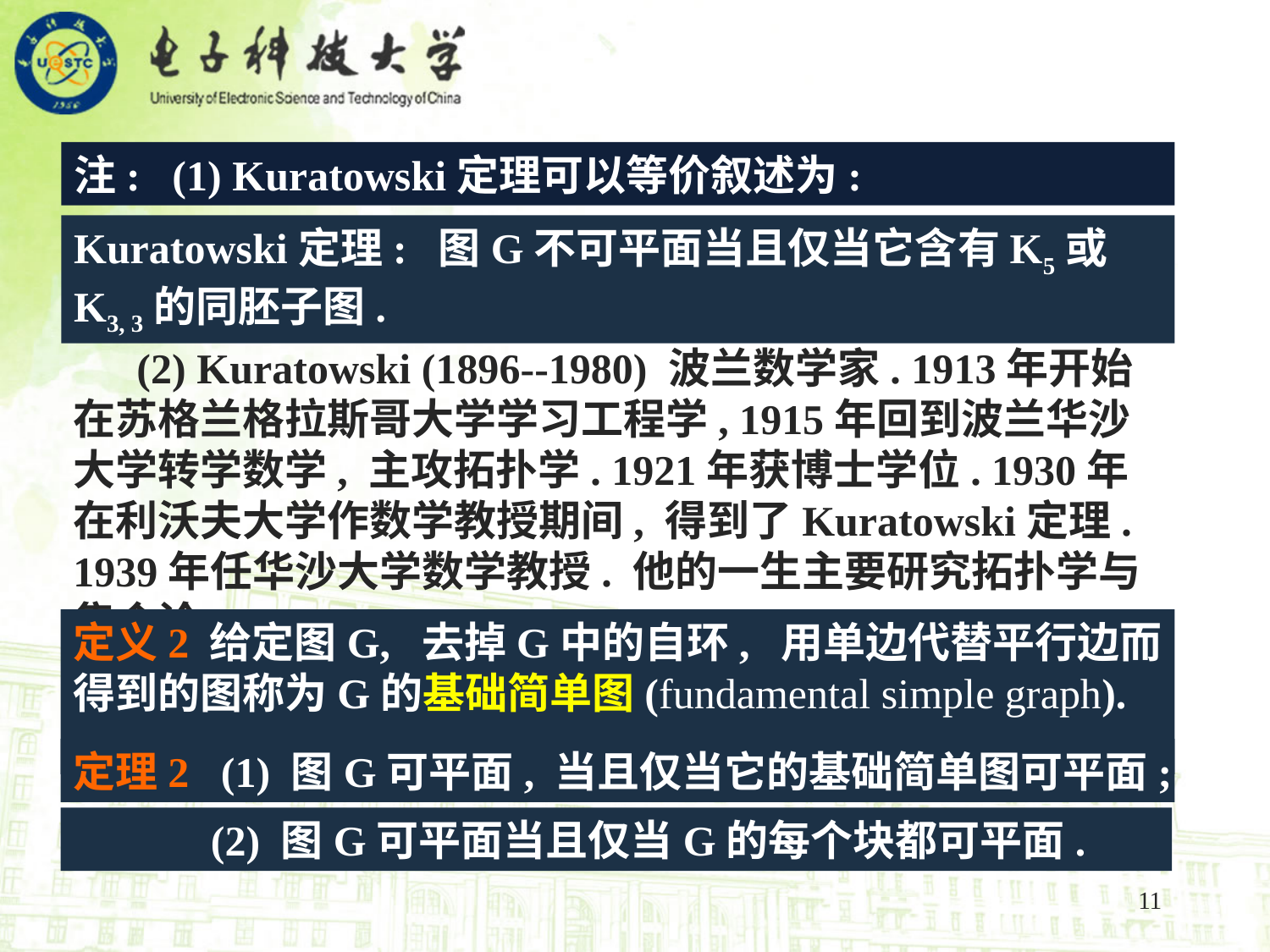

注:   (1) Kuratowski定理可以等价叙述为:
Kuratowski定理:  图G不可平面当且仅当它含有K5或K3, 3的同胚子图.
      (2) Kuratowski (1896--1980) 波兰数学家. 1913年开始在苏格兰格拉斯哥大学学习工程学, 1915年回到波兰华沙大学转学数学, 主攻拓扑学. 1921年获博士学位. 1930年在利沃夫大学作数学教授期间, 得到了Kuratowski定理. 1939年任华沙大学数学教授. 他的一生主要研究拓扑学与集合论.
定义2 给定图G,  去掉G中的自环,  用单边代替平行边而得到的图称为G的基础简单图(fundamental simple graph).

定理2   (1) 图G可平面, 当且仅当它的基础简单图可平面;
             (2) 图G可平面当且仅当G的每个块都可平面.
11